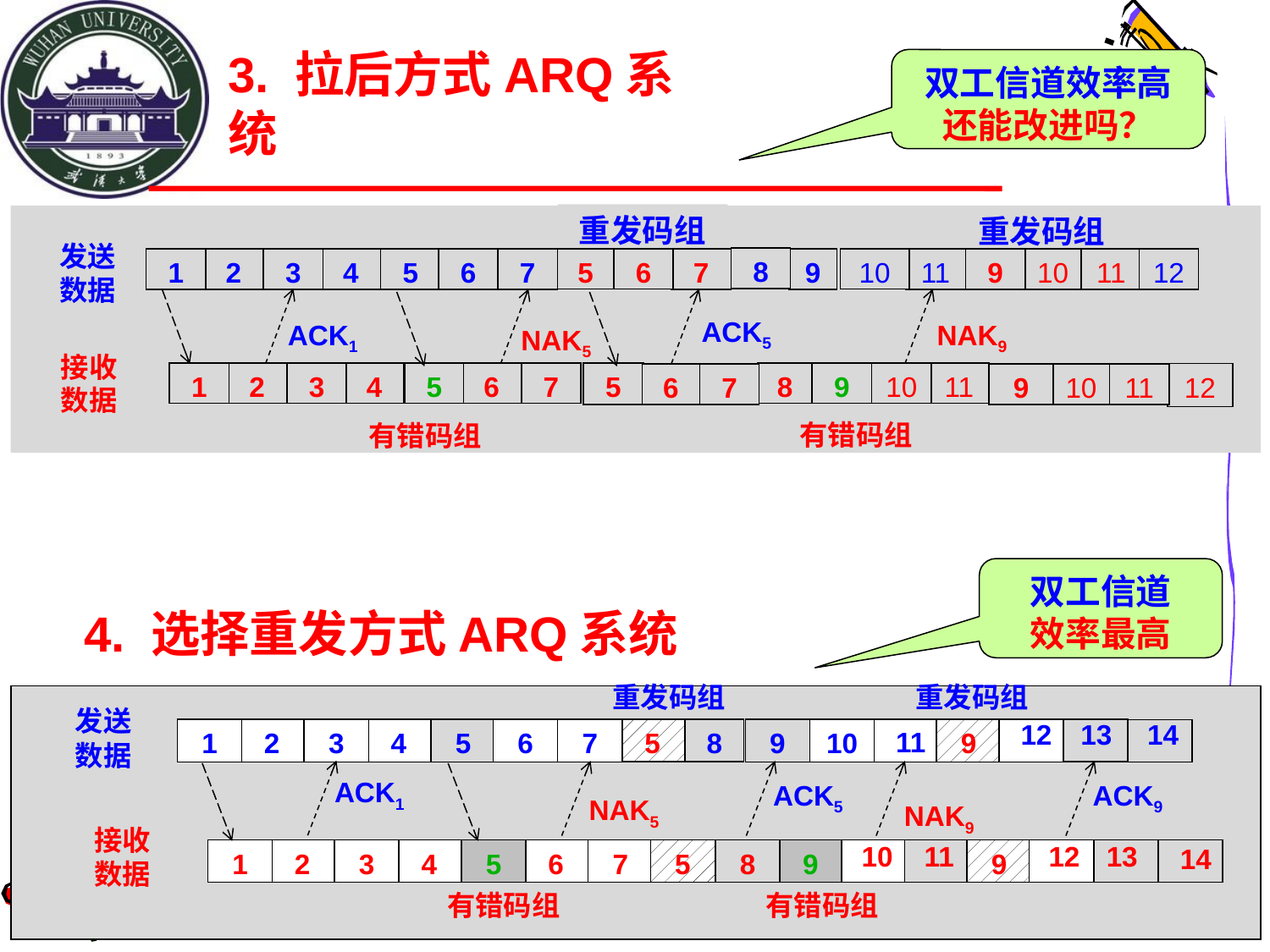

双工信道效率高
还能改进吗？
# 3. 拉后方式ARQ系统
重发码组
重发码组
发送数据
8
10
1
2
3
4
5
6
7
9
11

12
5
6
7
9
10

11

NAK5

ACK5

NAK9

ACK1
接收数据
5
8
1
2
3
4
6
7
9
10
11
12
有错码组
有错码组
5
6
7
9
10
11

双工信道
效率最高
4. 选择重发方式ARQ系统
重发码组
重发码组
发送数据
12
13
14
11
5
8

1
2
3
4
5
6
7
10

9
9

NAK5

ACK5

ACK1

NAK9

ACK9
接收数据
10
11
12
13
14
1
2
3
4
5
6
7
5
9

8
有错码组
有错码组
9